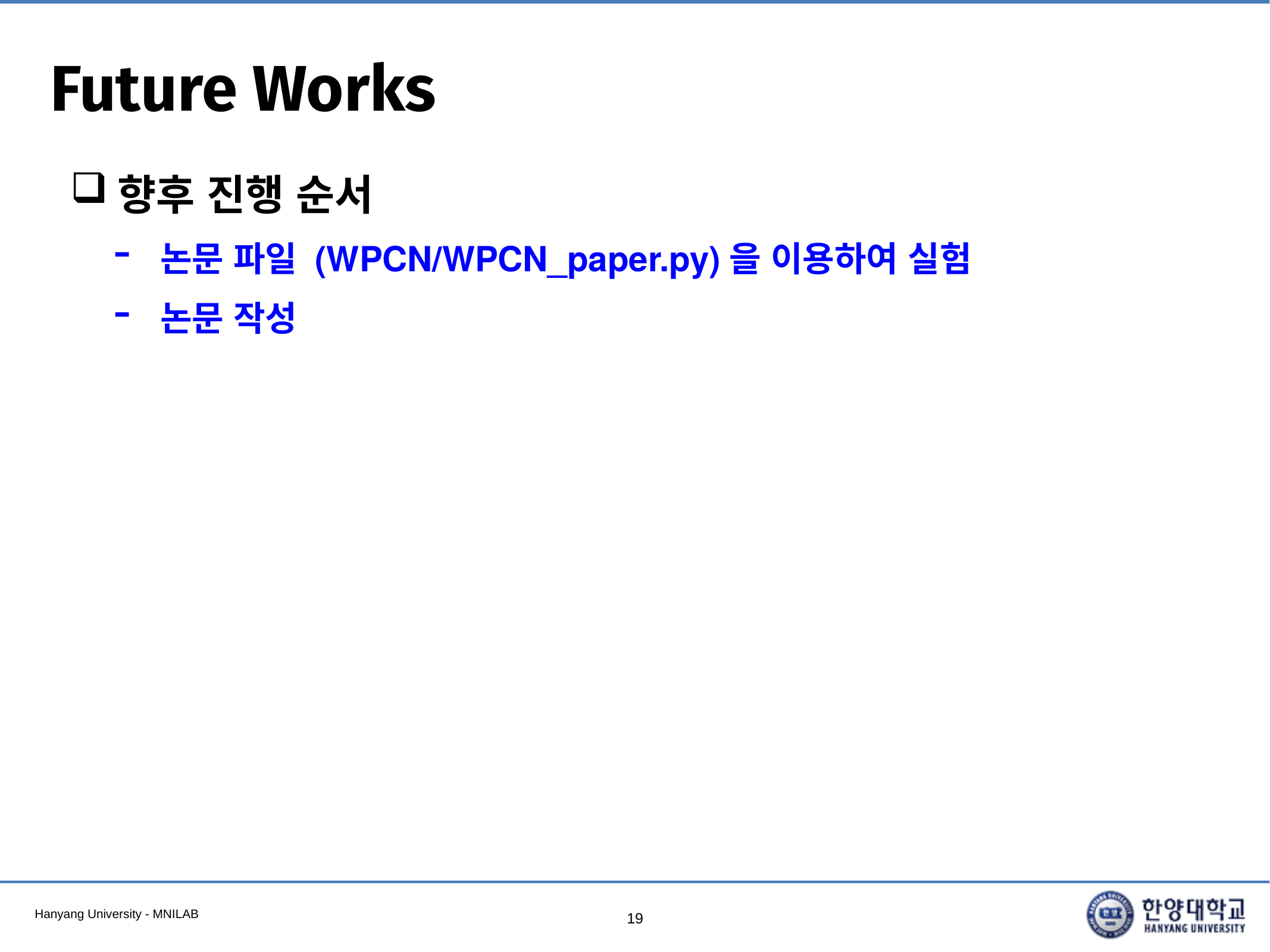

# Future Works
향후 진행 순서
논문 파일 (WPCN/WPCN_paper.py)을 이용하여 실험
논문 작성

19